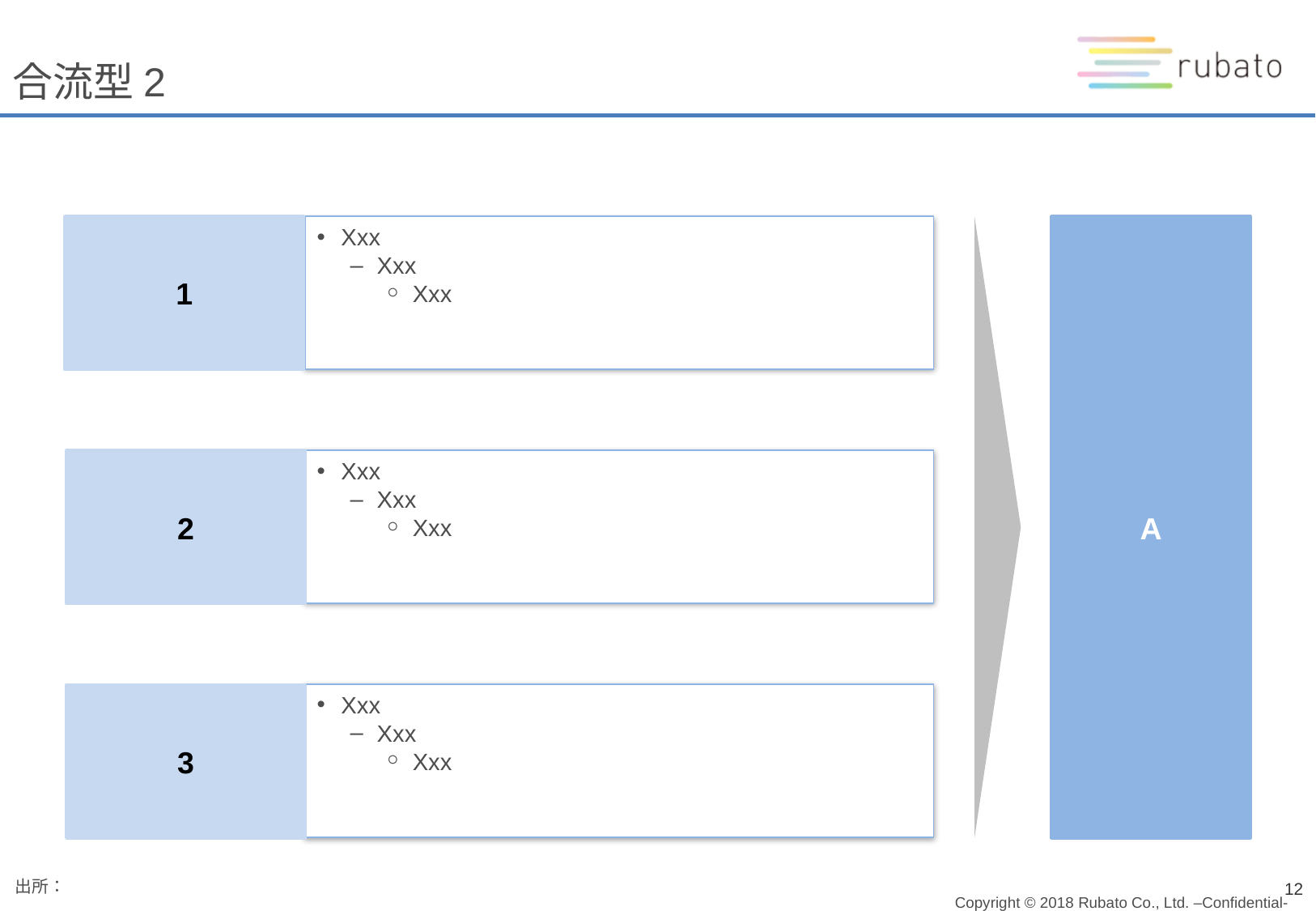

# 合流型2

1
A
Xxx
Xxx
Xxx
Xxx
Xxx
Xxx
2

Xxx
Xxx
Xxx
3
出所：
12